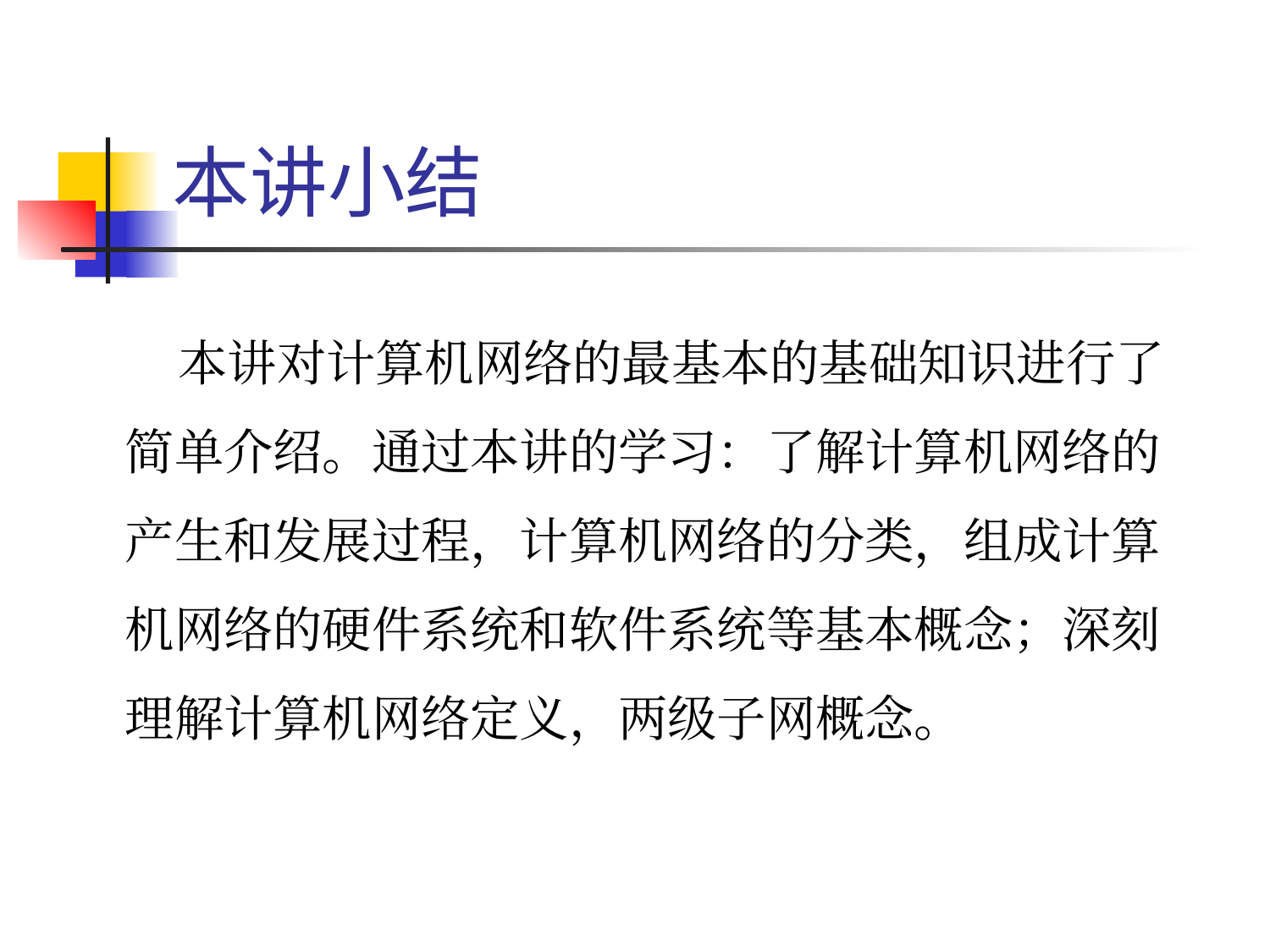

# 本讲小结
       本讲对计算机网络的最基本的基础知识进行了简单介绍。通过本讲的学习：了解计算机网络的产生和发展过程，计算机网络的分类，组成计算机网络的硬件系统和软件系统等基本概念；深刻理解计算机网络定义，两级子网概念。